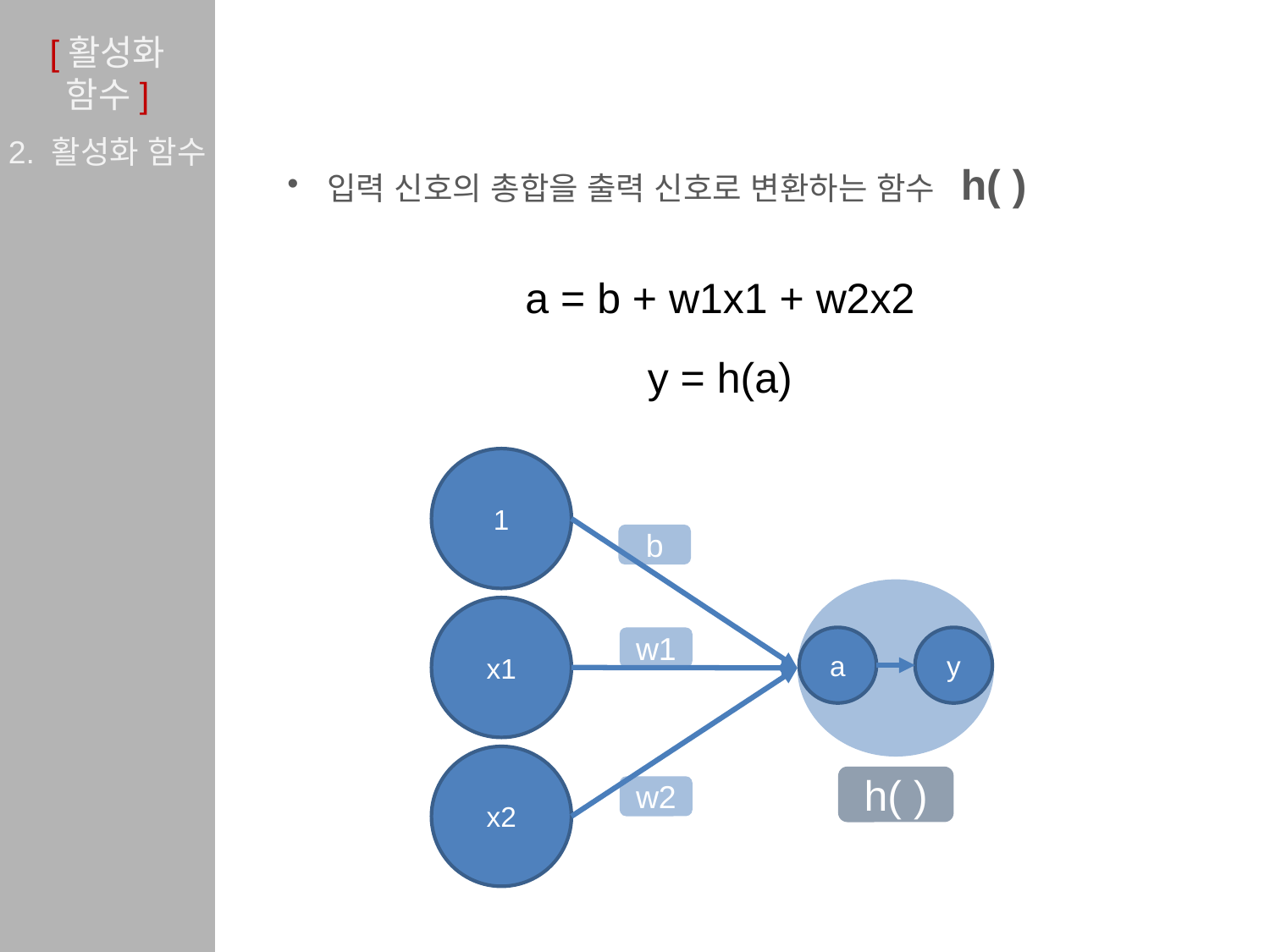

[활성화 함수]
2. 활성화 함수
입력 신호의 총합을 출력 신호로 변환하는 함수  h( )
a = b + w1x1 + w2x2
y = h(a)
1
b

x1
a
y
w1
x2
h( )
w2